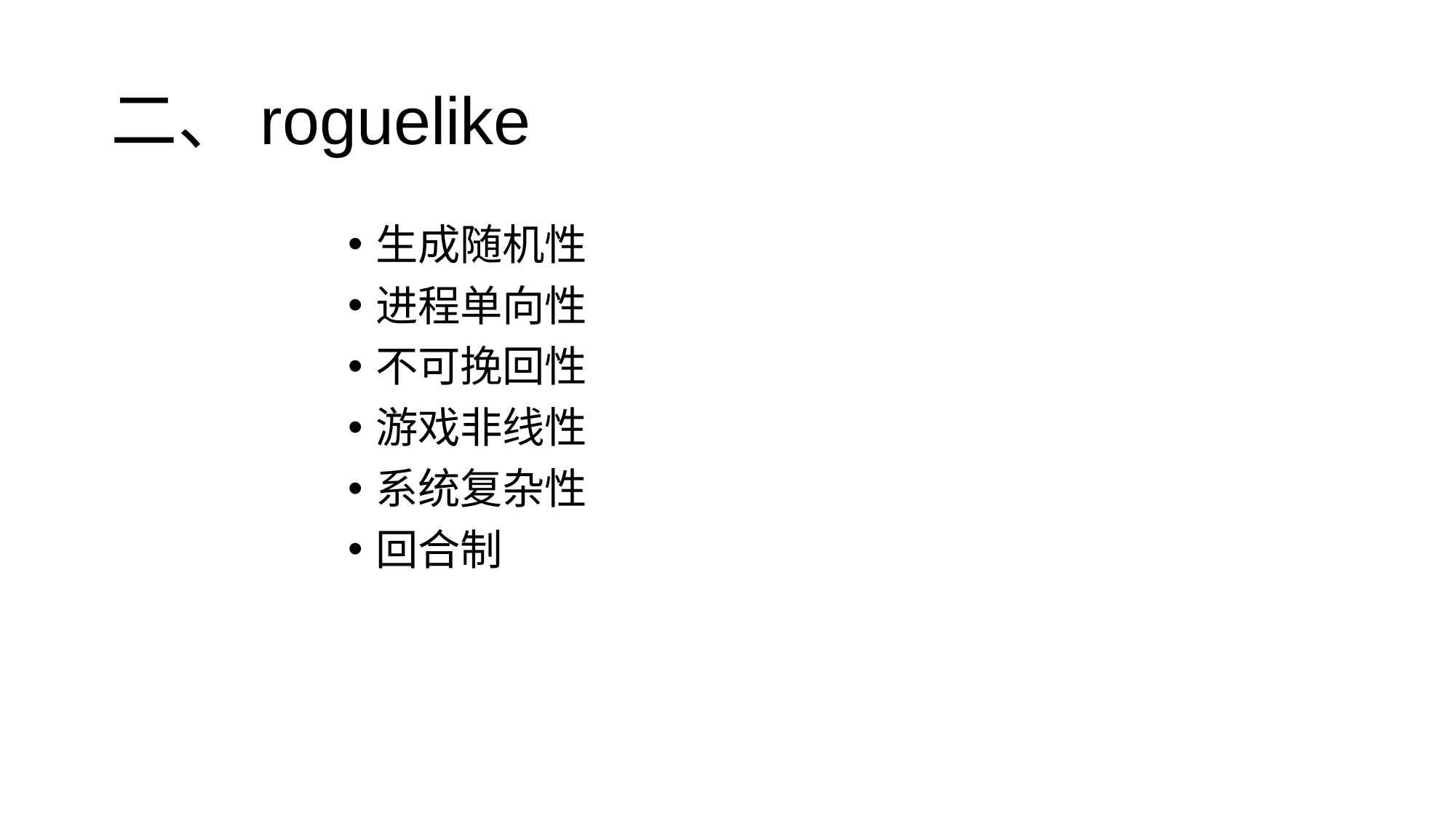

# 二、roguelike
生成随机性
进程单向性
不可挽回性
游戏非线性
系统复杂性
回合制